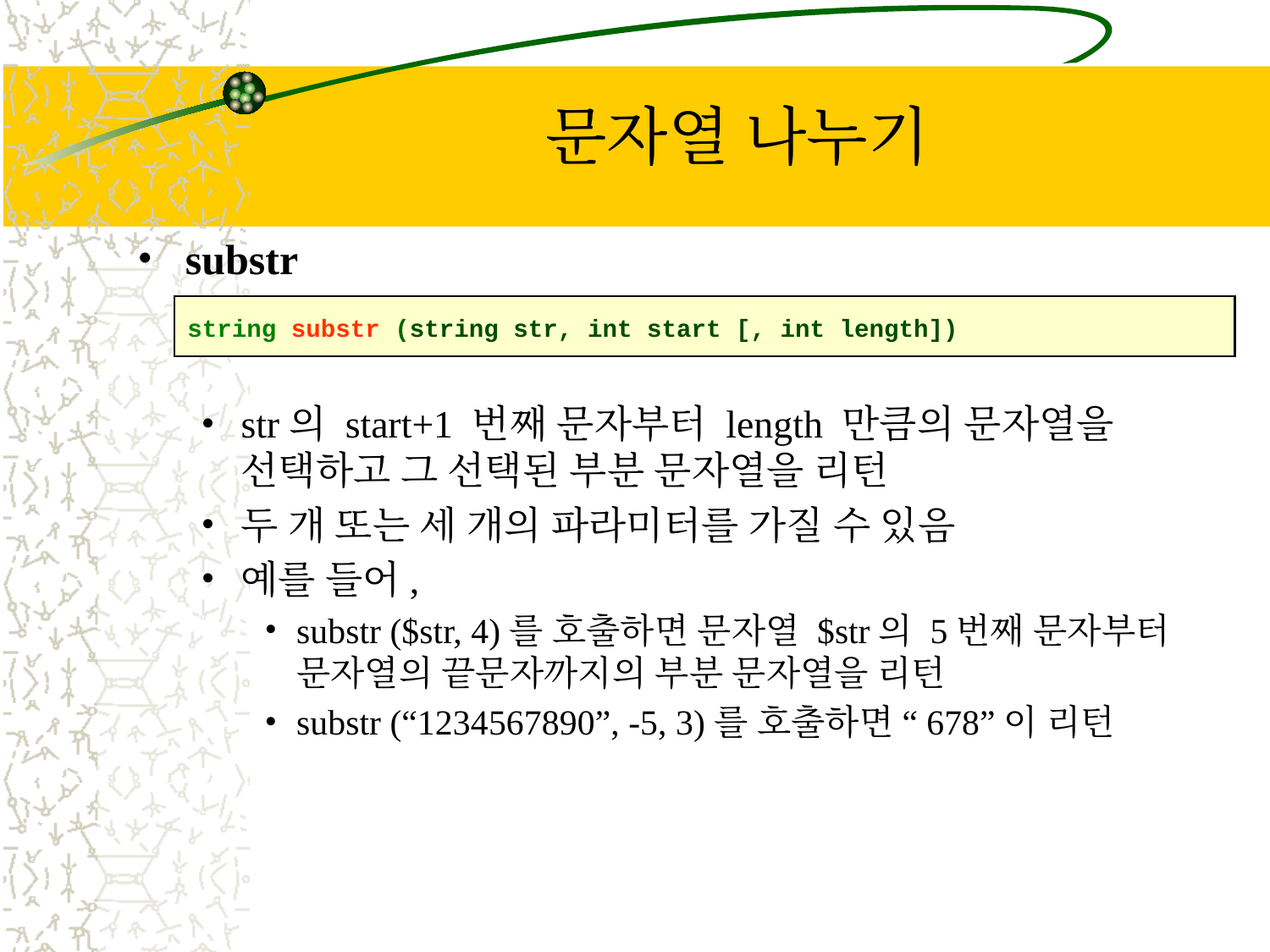

# 문자열 나누기
substr

str의 start+1 번째 문자부터 length 만큼의 문자열을 선택하고 그 선택된 부분 문자열을 리턴
두 개 또는 세 개의 파라미터를 가질 수 있음
예를 들어,
substr ($str, 4)를 호출하면 문자열 $str의 5번째 문자부터 문자열의 끝문자까지의 부분 문자열을 리턴
substr (“1234567890”, -5, 3)를 호출하면 “678”이 리턴
string substr (string str, int start [, int length])